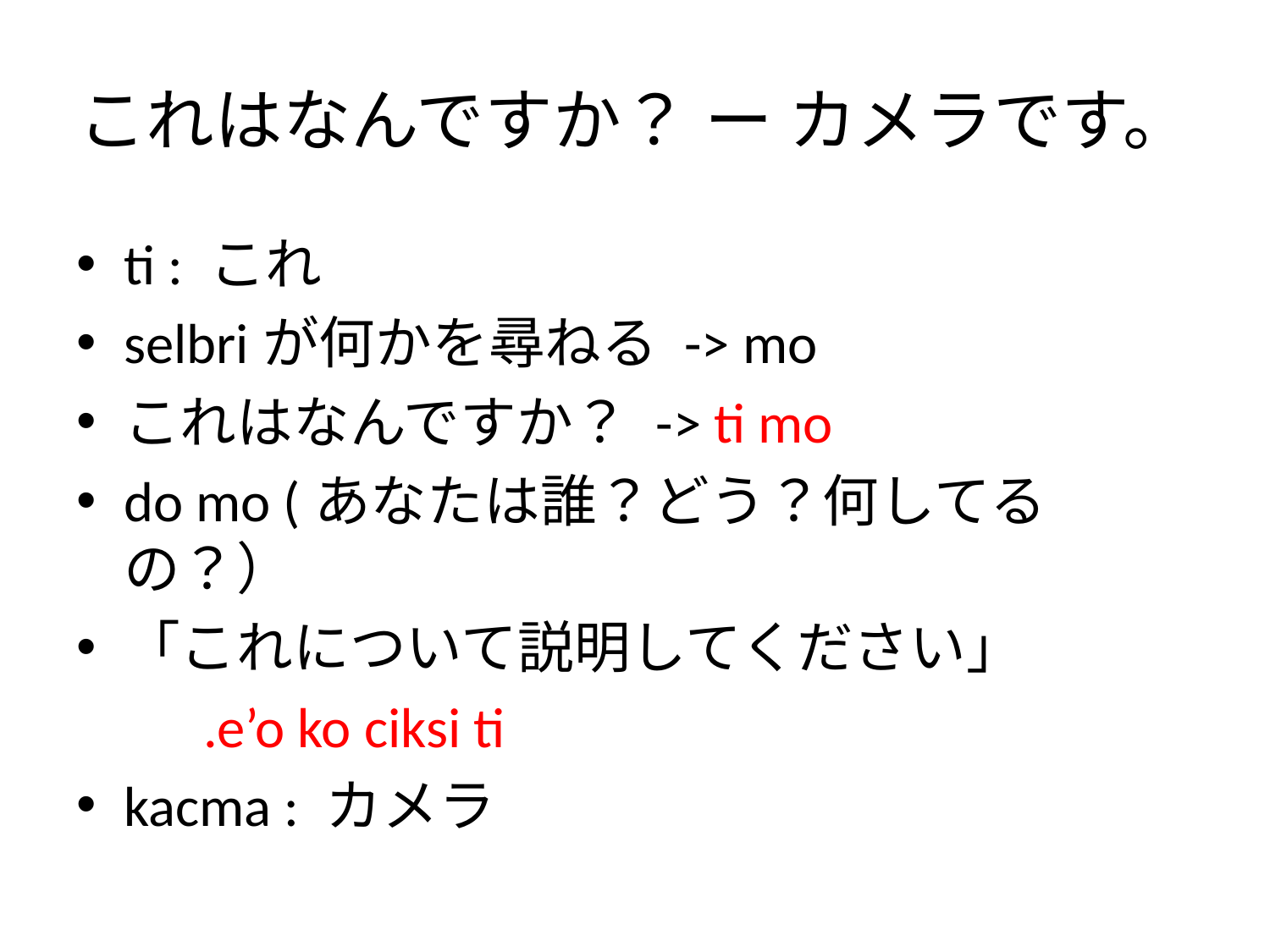

# これはなんですか？ ー カメラです。
ti : これ
selbriが何かを尋ねる -> mo
これはなんですか？ -> ti mo
do mo (あなたは誰？どう？何してるの？）
「これについて説明してください」
	.e’o ko ciksi ti
kacma : カメラ